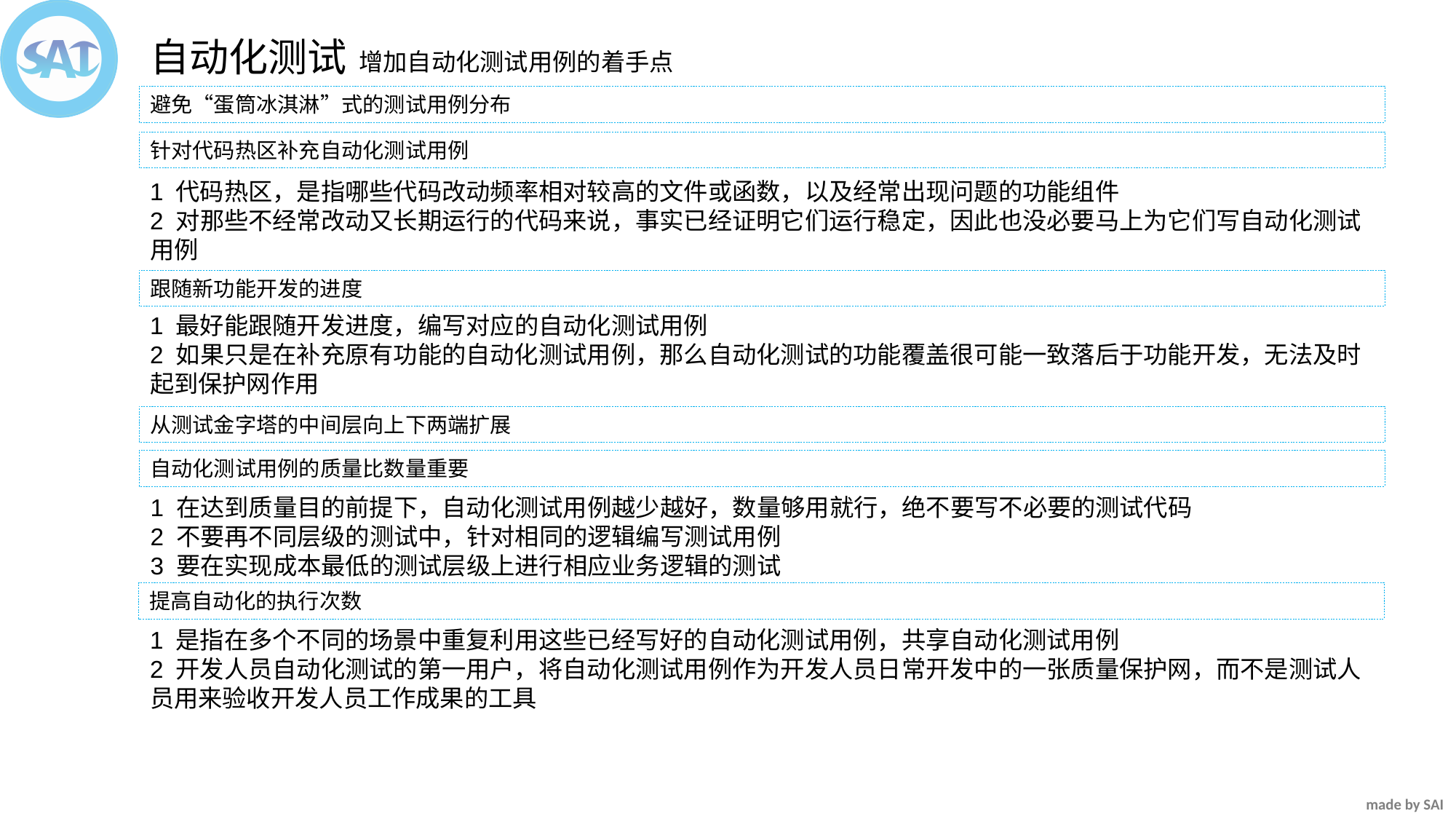

自动化测试
增加自动化测试用例的着手点
避免“蛋筒冰淇淋”式的测试用例分布
针对代码热区补充自动化测试用例
1 代码热区，是指哪些代码改动频率相对较高的文件或函数，以及经常出现问题的功能组件
2 对那些不经常改动又长期运行的代码来说，事实已经证明它们运行稳定，因此也没必要马上为它们写自动化测试用例
跟随新功能开发的进度
1 最好能跟随开发进度，编写对应的自动化测试用例
2 如果只是在补充原有功能的自动化测试用例，那么自动化测试的功能覆盖很可能一致落后于功能开发，无法及时起到保护网作用
从测试金字塔的中间层向上下两端扩展
自动化测试用例的质量比数量重要
1 在达到质量目的前提下，自动化测试用例越少越好，数量够用就行，绝不要写不必要的测试代码
2 不要再不同层级的测试中，针对相同的逻辑编写测试用例
3 要在实现成本最低的测试层级上进行相应业务逻辑的测试
提高自动化的执行次数
1 是指在多个不同的场景中重复利用这些已经写好的自动化测试用例，共享自动化测试用例
2 开发人员自动化测试的第一用户，将自动化测试用例作为开发人员日常开发中的一张质量保护网，而不是测试人员用来验收开发人员工作成果的工具